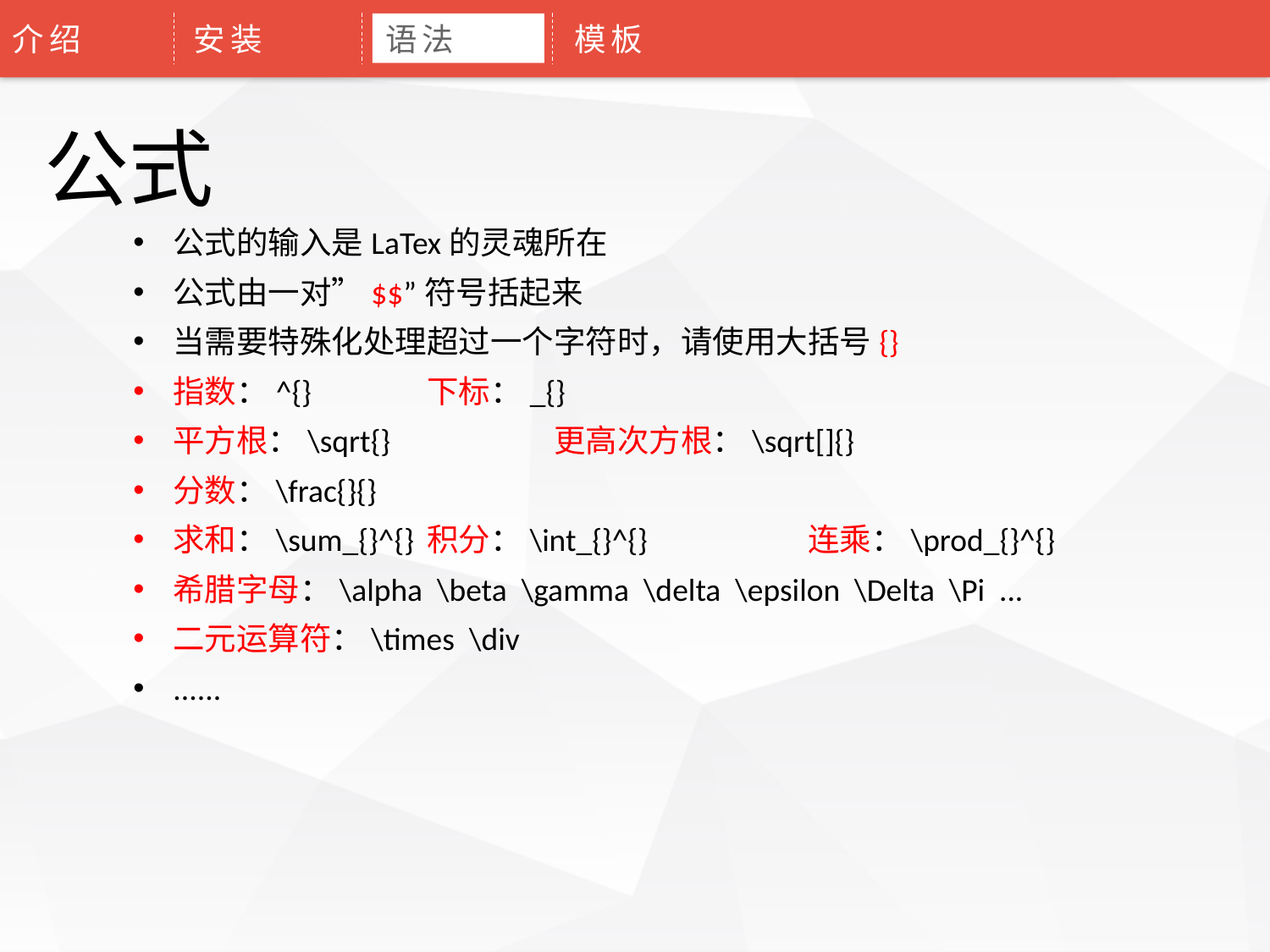

介绍
安装
语法
模板

公式
公式的输入是LaTex的灵魂所在
公式由一对”$$”符号括起来
当需要特殊化处理超过一个字符时，请使用大括号{}
指数：^{}	下标：_{}
平方根：\sqrt{}		更高次方根：\sqrt[]{}
分数：\frac{}{}
求和：\sum_{}^{}	积分：\int_{}^{}		连乘：\prod_{}^{}
希腊字母：\alpha  \beta  \gamma  \delta  \epsilon  \Delta  \Pi  ...
二元运算符：\times  \div
......